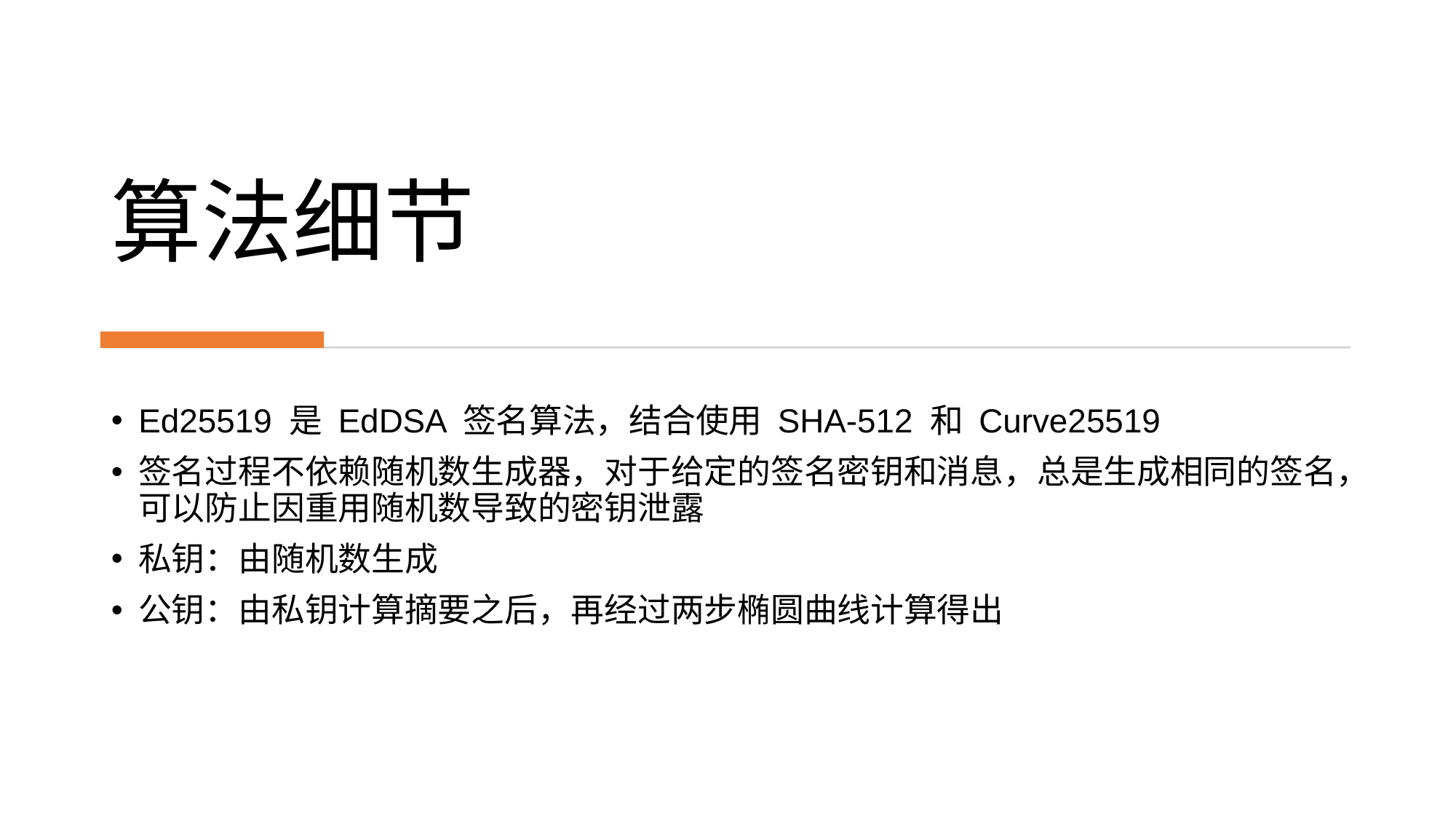

# 算法细节

Ed25519 是 EdDSA 签名算法，结合使用 SHA-512 和 Curve25519
签名过程不依赖随机数生成器，对于给定的签名密钥和消息，总是生成相同的签名，可以防止因重用随机数导致的密钥泄露
私钥：由随机数生成
公钥：由私钥计算摘要之后，再经过两步椭圆曲线计算得出